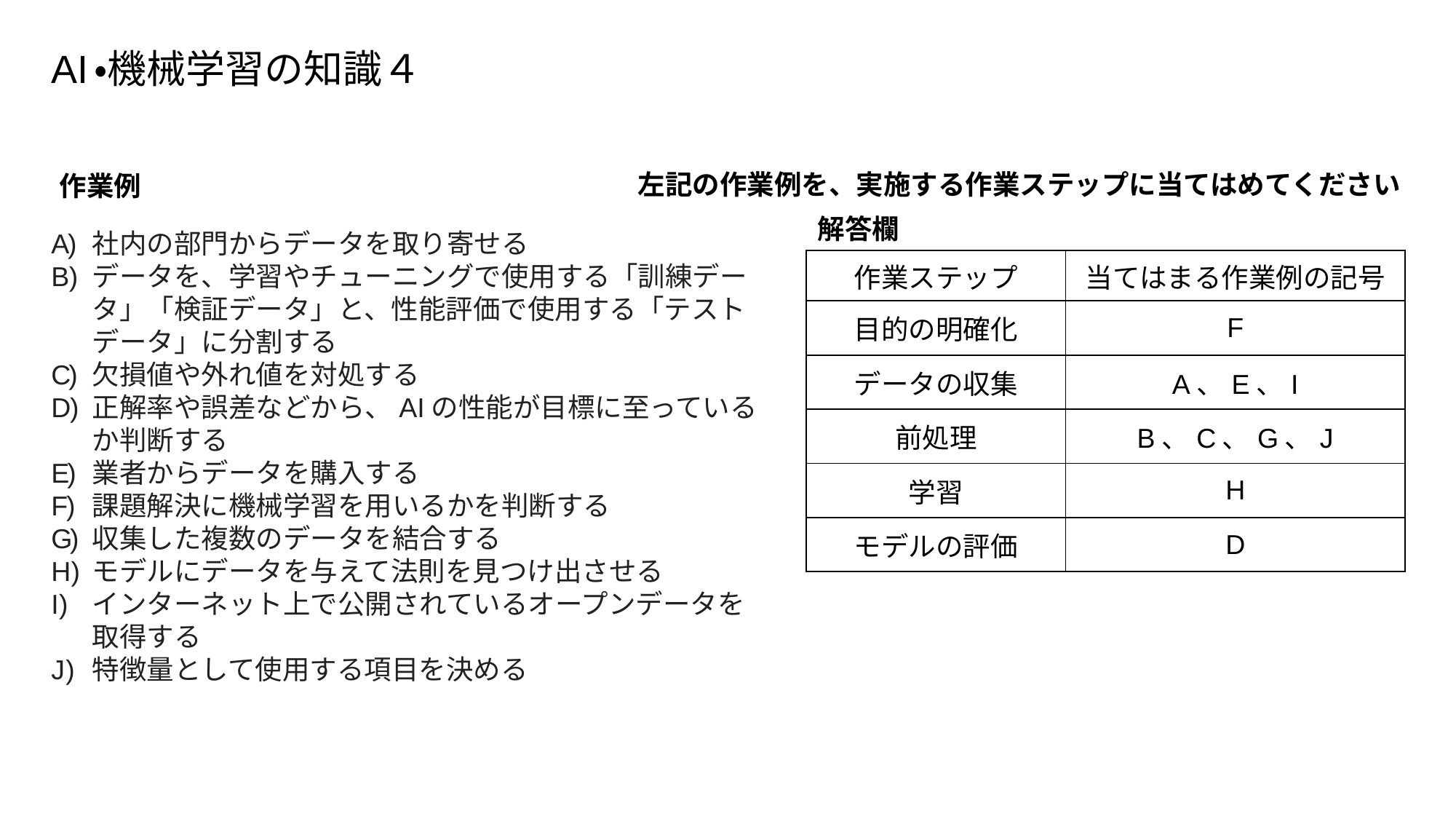

# AI・機械学習の知識４
作業例
左記の作業例を、実施する作業ステップに当てはめてください
解答欄
社内の部門からデータを取り寄せる
データを、学習やチューニングで使用する「訓練データ」「検証データ」と、性能評価で使用する「テストデータ」に分割する
欠損値や外れ値を対処する
正解率や誤差などから、AIの性能が目標に至っているか判断する
業者からデータを購入する
課題解決に機械学習を用いるかを判断する
収集した複数のデータを結合する
モデルにデータを与えて法則を見つけ出させる
インターネット上で公開されているオープンデータを取得する
特徴量として使用する項目を決める
| 作業ステップ | 当てはまる作業例の記号 |
| --- | --- |
| 目的の明確化 | F |
| データの収集 | A、E、I |
| 前処理 | B、C、G、J |
| 学習 | H |
| モデルの評価 | D |